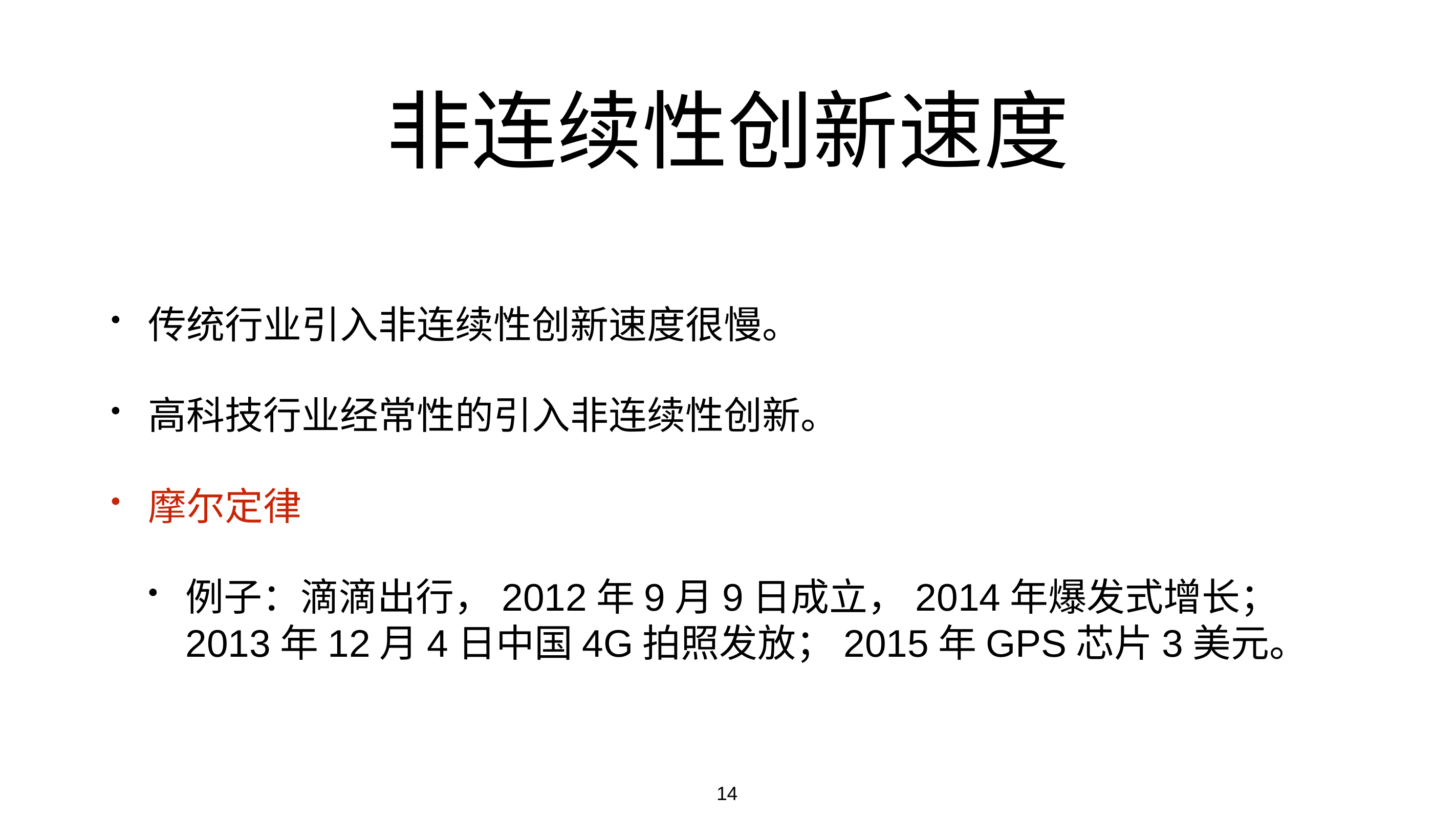

# 非连续性创新速度
传统行业引入非连续性创新速度很慢。
高科技行业经常性的引入非连续性创新。
摩尔定律
例子：滴滴出行，2012年9月9日成立，2014年爆发式增长；2013年12月4日中国4G拍照发放；2015年GPS芯片3美元。
14